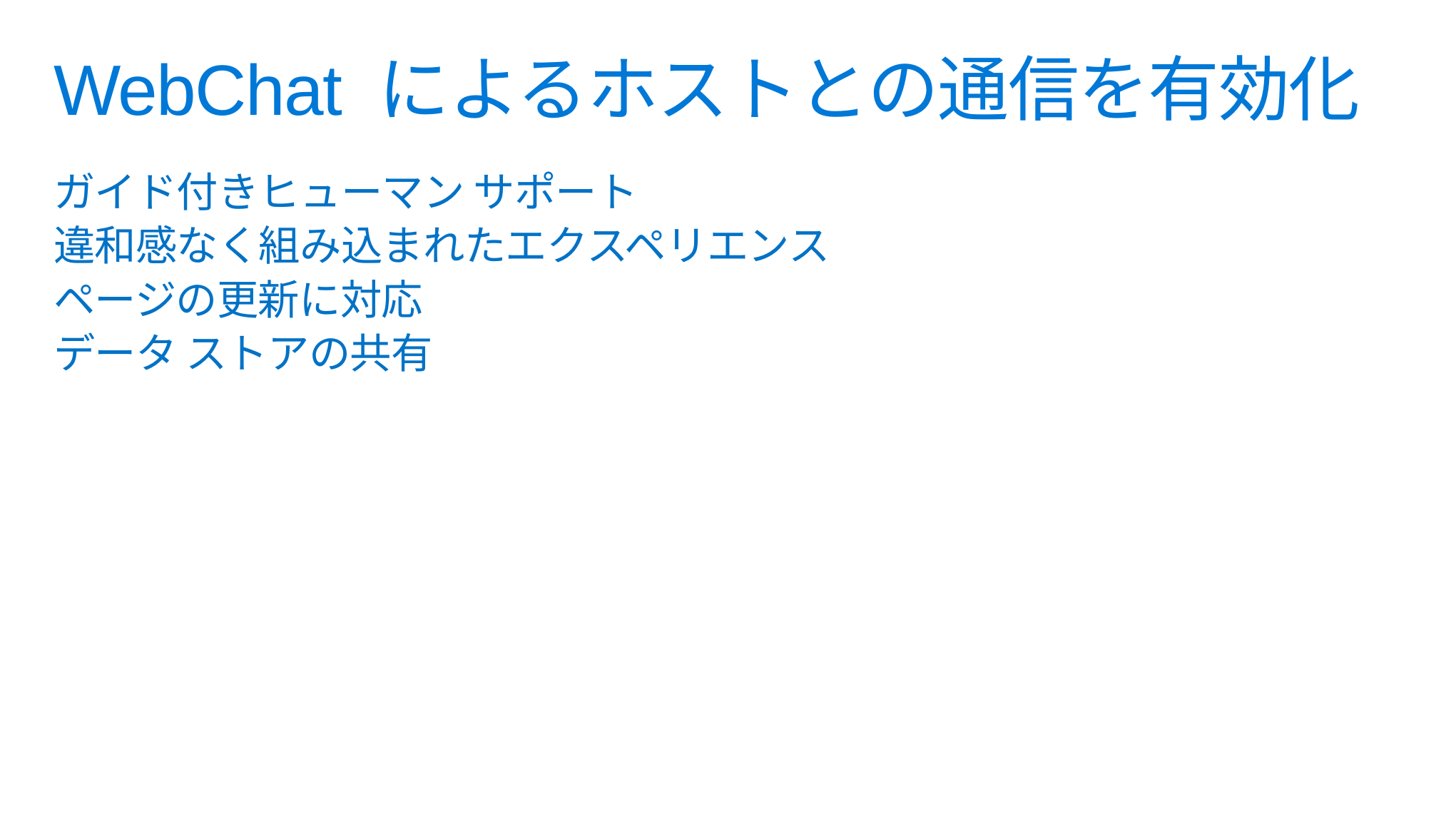

# WebChat によるホストとの通信を有効化
ガイド付きヒューマン サポート
違和感なく組み込まれたエクスペリエンス
ページの更新に対応
データ ストアの共有